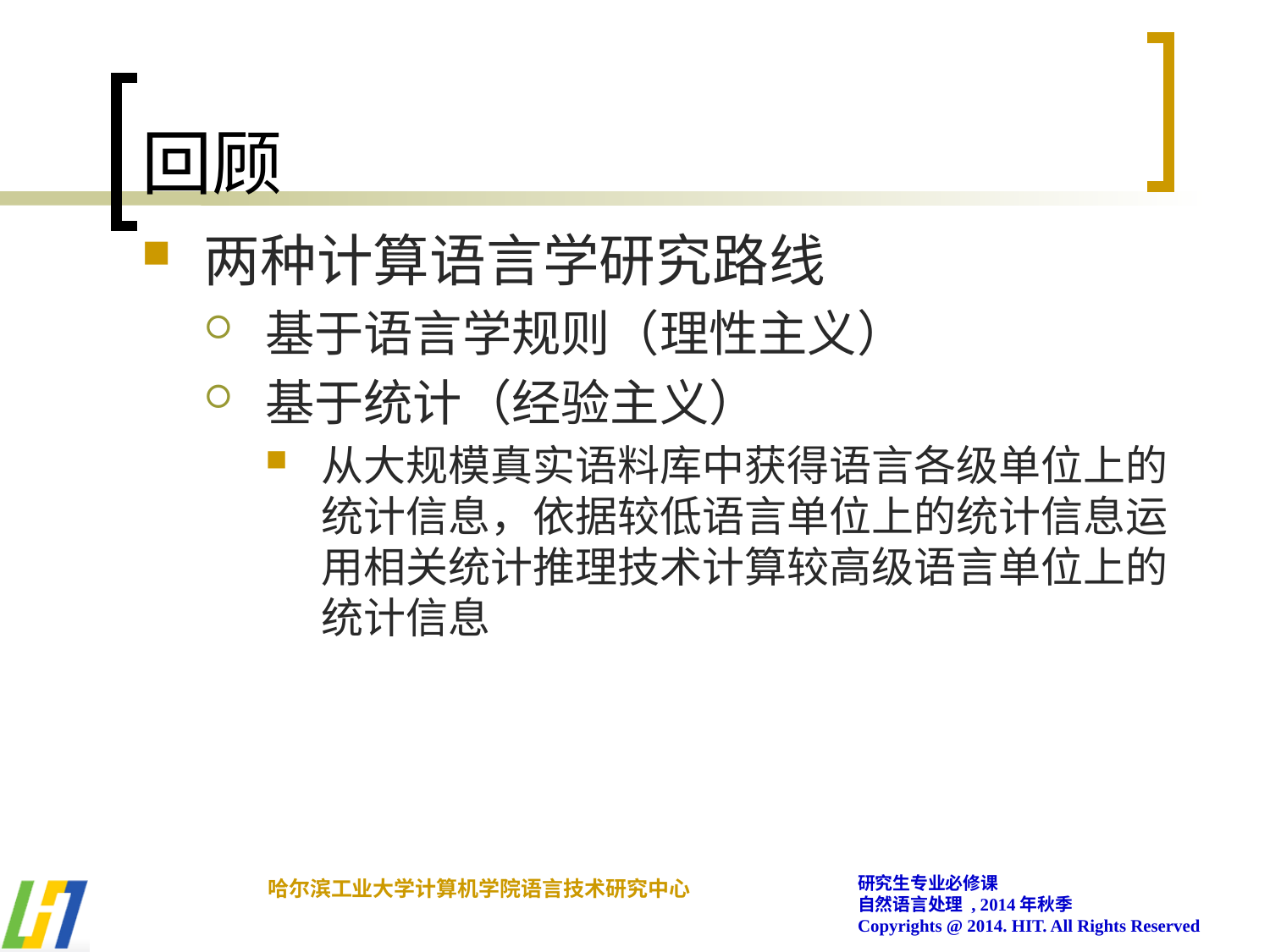

# 回顾
两种计算语言学研究路线
基于语言学规则（理性主义）
基于统计（经验主义）
从大规模真实语料库中获得语言各级单位上的统计信息，依据较低语言单位上的统计信息运用相关统计推理技术计算较高级语言单位上的统计信息

研究生专业必修课
自然语言处理 , 2014年秋季
Copyrights @ 2014. HIT. All Rights Reserved
哈尔滨工业大学计算机学院语言技术研究中心